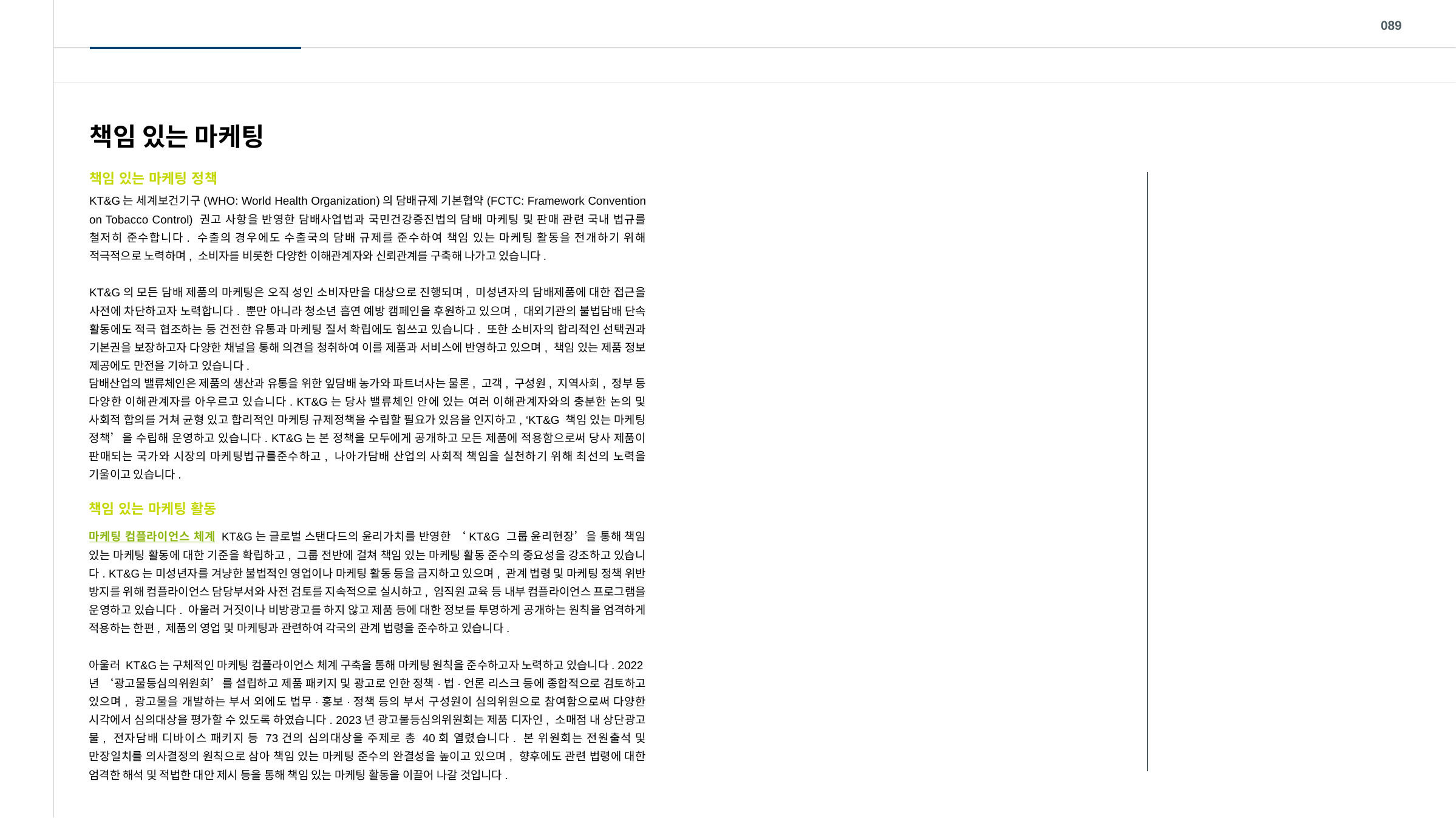

089
책임 있는 마케팅
책임 있는 마케팅 정책

KT&G는 세계보건기구(WHO: World Health Organization)의 담배규제 기본협약(FCTC: Framework Convention on Tobacco Control) 권고 사항을 반영한 담배사업법과 국민건강증진법의 담배 마케팅 및 판매 관련 국내 법규를 철저히 준수합니다. 수출의 경우에도 수출국의 담배 규제를 준수하여 책임 있는 마케팅 활동을 전개하기 위해 적극적으로 노력하며, 소비자를 비롯한 다양한 이해관계자와 신뢰관계를 구축해 나가고 있습니다.
KT&G의 모든 담배 제품의 마케팅은 오직 성인 소비자만을 대상으로 진행되며, 미성년자의 담배제품에 대한 접근을 사전에 차단하고자 노력합니다. 뿐만 아니라 청소년 흡연 예방 캠페인을 후원하고 있으며, 대외기관의 불법담배 단속 활동에도 적극 협조하는 등 건전한 유통과 마케팅 질서 확립에도 힘쓰고 있습니다. 또한 소비자의 합리적인 선택권과 기본권을 보장하고자 다양한 채널을 통해 의견을 청취하여 이를 제품과 서비스에 반영하고 있으며, 책임 있는 제품 정보 제공에도 만전을 기하고 있습니다.
담배산업의 밸류체인은 제품의 생산과 유통을 위한 잎담배 농가와 파트너사는 물론, 고객, 구성원, 지역사회, 정부 등 다양한 이해관계자를 아우르고 있습니다. KT&G는 당사 밸류체인 안에 있는 여러 이해관계자와의 충분한 논의 및 사회적 합의를 거쳐 균형 있고 합리적인 마케팅 규제정책을 수립할 필요가 있음을 인지하고, ‘KT&G 책임 있는 마케팅 정책’을 수립해 운영하고 있습니다. KT&G는 본 정책을 모두에게 공개하고 모든 제품에 적용함으로써 당사 제품이 판매되는 국가와 시장의 마케팅법규를준수하고, 나아가담배 산업의 사회적 책임을 실천하기 위해 최선의 노력을 기울이고 있습니다.
책임 있는 마케팅 활동
마케팅 컴플라이언스 체계 KT&G는 글로벌 스탠다드의 윤리가치를 반영한 ‘KT&G 그룹 윤리헌장’을 통해 책임 있는 마케팅 활동에 대한 기준을 확립하고, 그룹 전반에 걸쳐 책임 있는 마케팅 활동 준수의 중요성을 강조하고 있습니다. KT&G는 미성년자를 겨냥한 불법적인 영업이나 마케팅 활동 등을 금지하고 있으며, 관계 법령 및 마케팅 정책 위반 방지를 위해 컴플라이언스 담당부서와 사전 검토를 지속적으로 실시하고, 임직원 교육 등 내부 컴플라이언스 프로그램을 운영하고 있습니다. 아울러 거짓이나 비방광고를 하지 않고 제품 등에 대한 정보를 투명하게 공개하는 원칙을 엄격하게 적용하는 한편, 제품의 영업 및 마케팅과 관련하여 각국의 관계 법령을 준수하고 있습니다.
아울러 KT&G는 구체적인 마케팅 컴플라이언스 체계 구축을 통해 마케팅 원칙을 준수하고자 노력하고 있습니다. 2022년 ‘광고물등심의위원회’를 설립하고 제품 패키지 및 광고로 인한 정책·법·언론 리스크 등에 종합적으로 검토하고 있으며, 광고물을 개발하는 부서 외에도 법무·홍보·정책 등의 부서 구성원이 심의위원으로 참여함으로써 다양한 시각에서 심의대상을 평가할 수 있도록 하였습니다. 2023년 광고물등심의위원회는 제품 디자인, 소매점 내 상단광고물, 전자담배 디바이스 패키지 등 73건의 심의대상을 주제로 총 40회 열렸습니다. 본 위원회는 전원출석 및 만장일치를 의사결정의 원칙으로 삼아 책임 있는 마케팅 준수의 완결성을 높이고 있으며, 향후에도 관련 법령에 대한 엄격한 해석 및 적법한 대안 제시 등을 통해 책임 있는 마케팅 활동을 이끌어 나갈 것입니다.